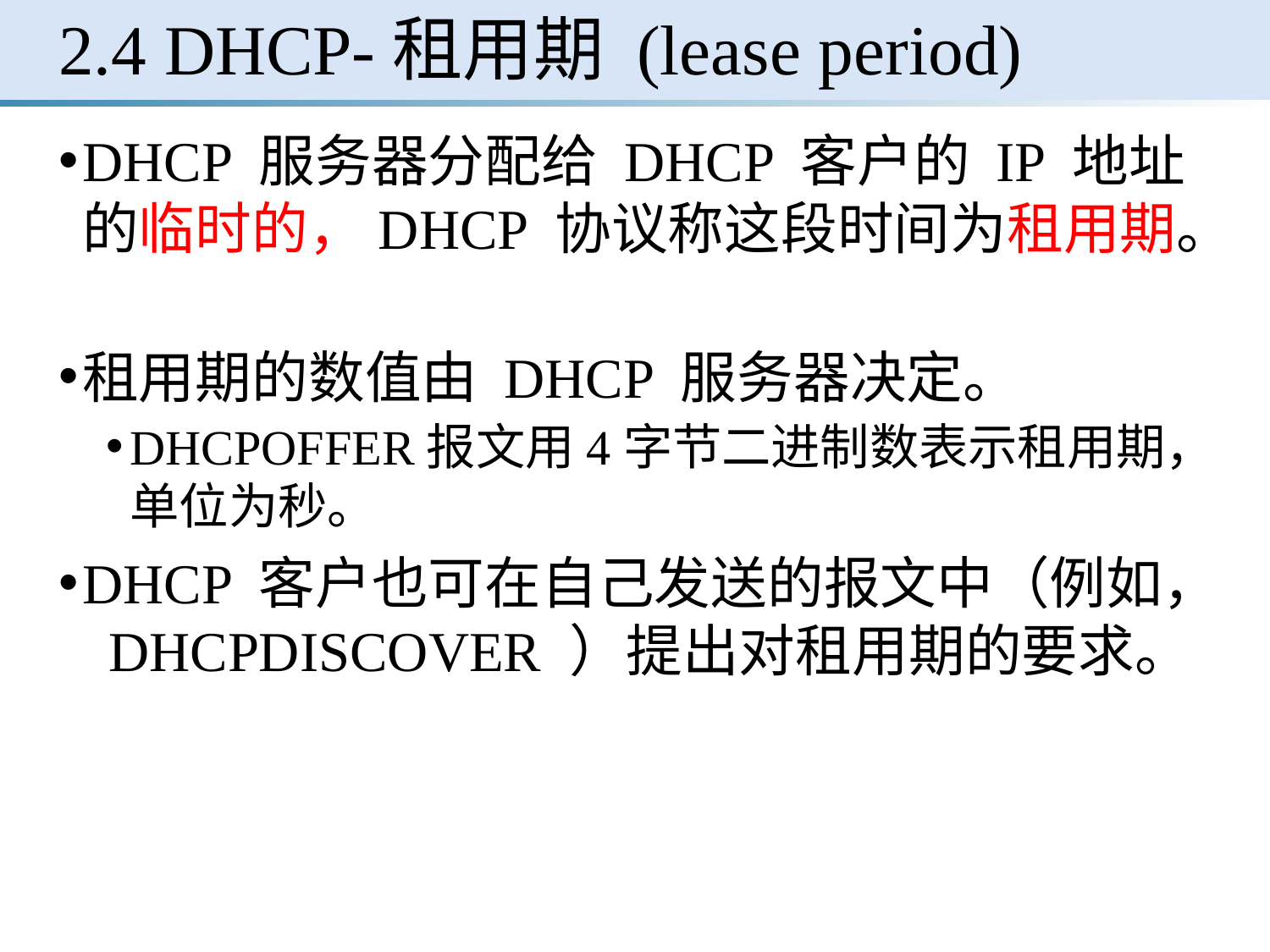

# 2.4 DHCP-租用期 (lease period)
DHCP 服务器分配给 DHCP 客户的 IP 地址的临时的，DHCP 协议称这段时间为租用期。
租用期的数值由 DHCP 服务器决定。
DHCPOFFER报文用4字节二进制数表示租用期，单位为秒。
DHCP 客户也可在自己发送的报文中（例如， DHCPDISCOVER ）提出对租用期的要求。